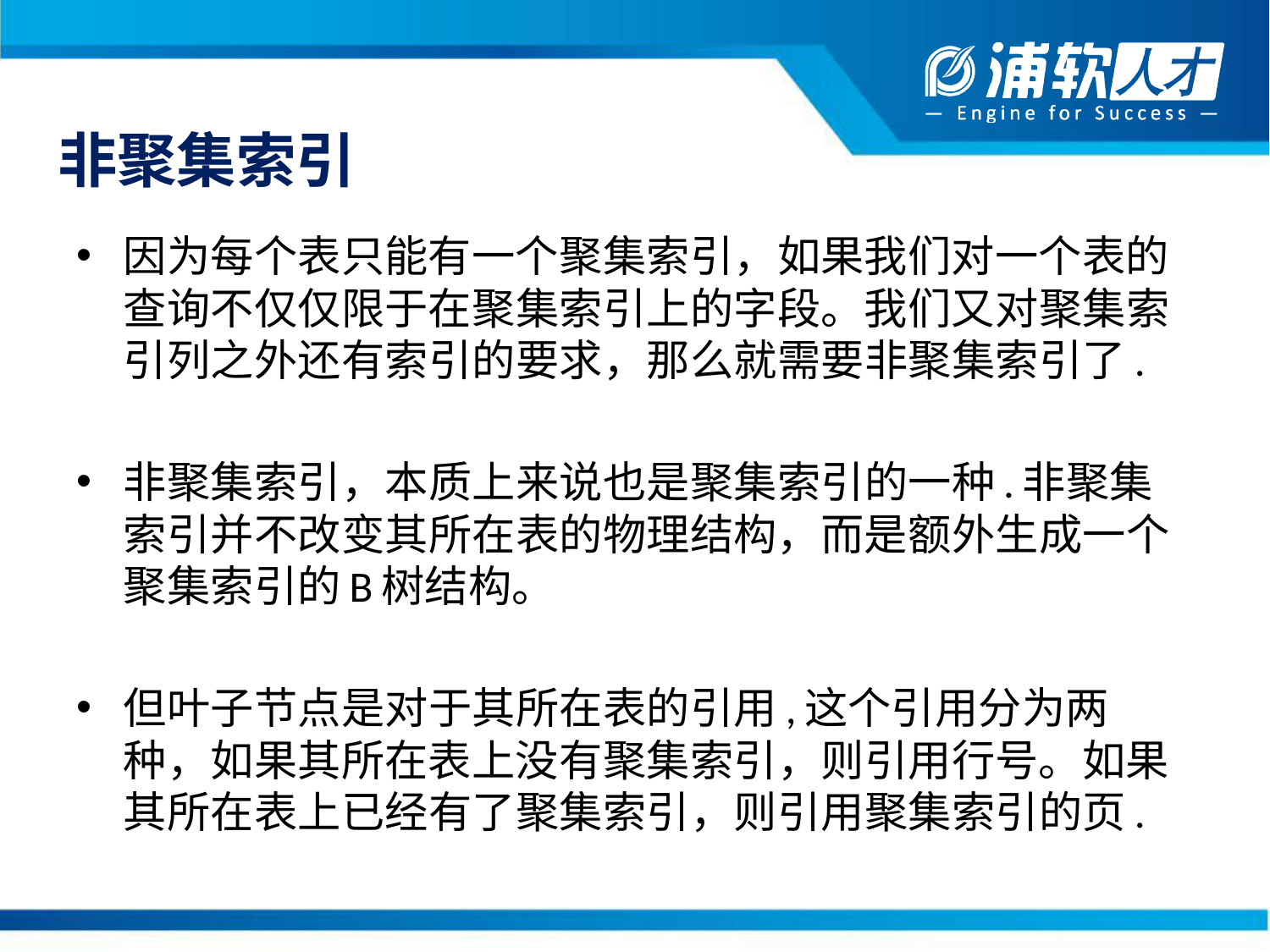

# 非聚集索引
因为每个表只能有一个聚集索引，如果我们对一个表的查询不仅仅限于在聚集索引上的字段。我们又对聚集索引列之外还有索引的要求，那么就需要非聚集索引了.

非聚集索引，本质上来说也是聚集索引的一种.非聚集索引并不改变其所在表的物理结构，而是额外生成一个聚集索引的B树结构。

但叶子节点是对于其所在表的引用,这个引用分为两种，如果其所在表上没有聚集索引，则引用行号。如果其所在表上已经有了聚集索引，则引用聚集索引的页.